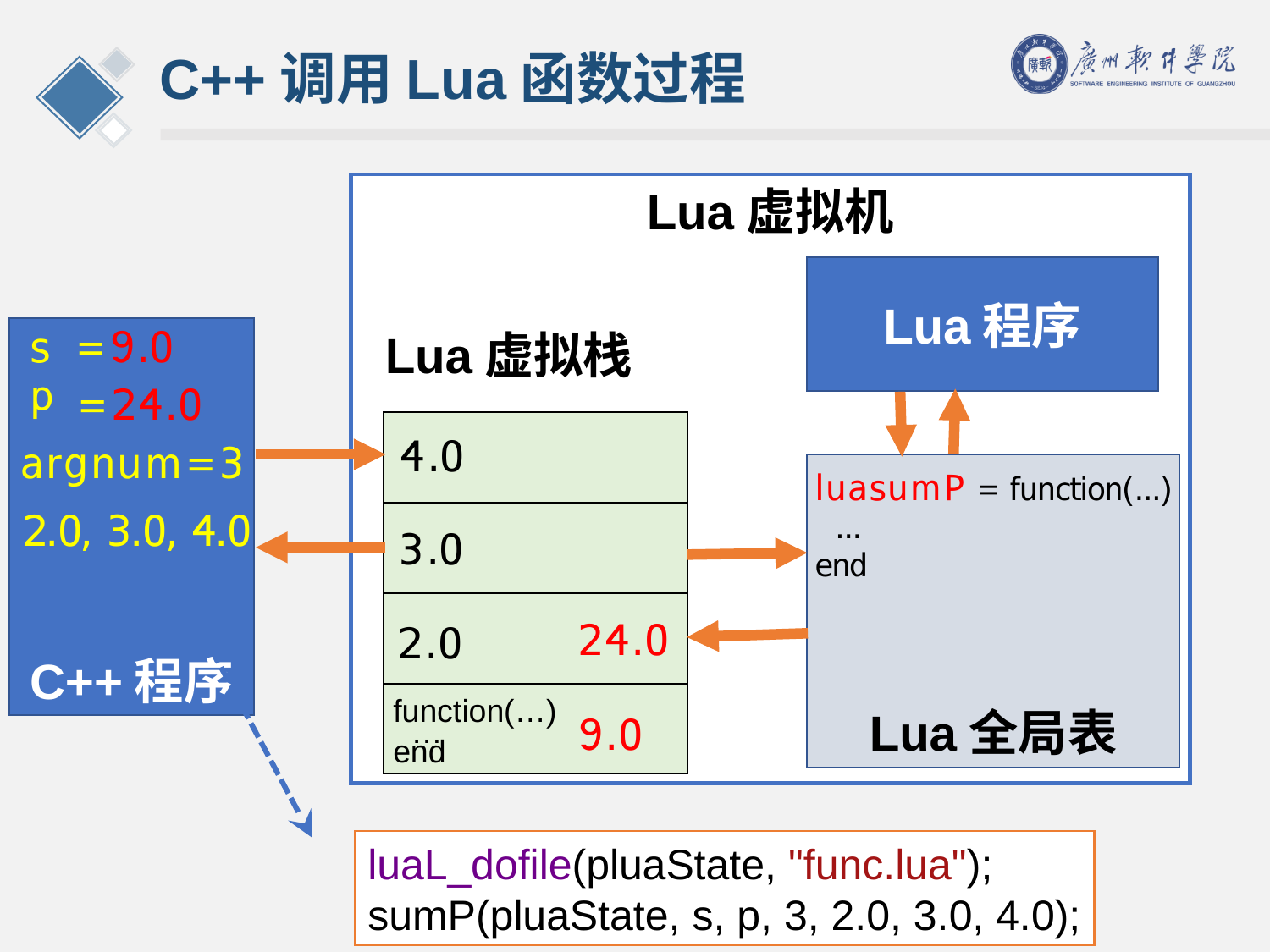

# C++调用Lua函数过程
Lua虚拟机
Lua程序
s
=9.0
C++程序
Lua虚拟栈
p
=24.0
|  |
| --- |
|  |
|  |
|  |
4.0
argnum=3
Lua全局表
luasumP = function(…)
  …
end
2.0, 3.0, 4.0
3.0
24.0
2.0
function(…)
  …
end
9.0
luaL_dofile(pluaState, "func.lua");
sumP(pluaState, s, p, 3, 2.0, 3.0, 4.0);